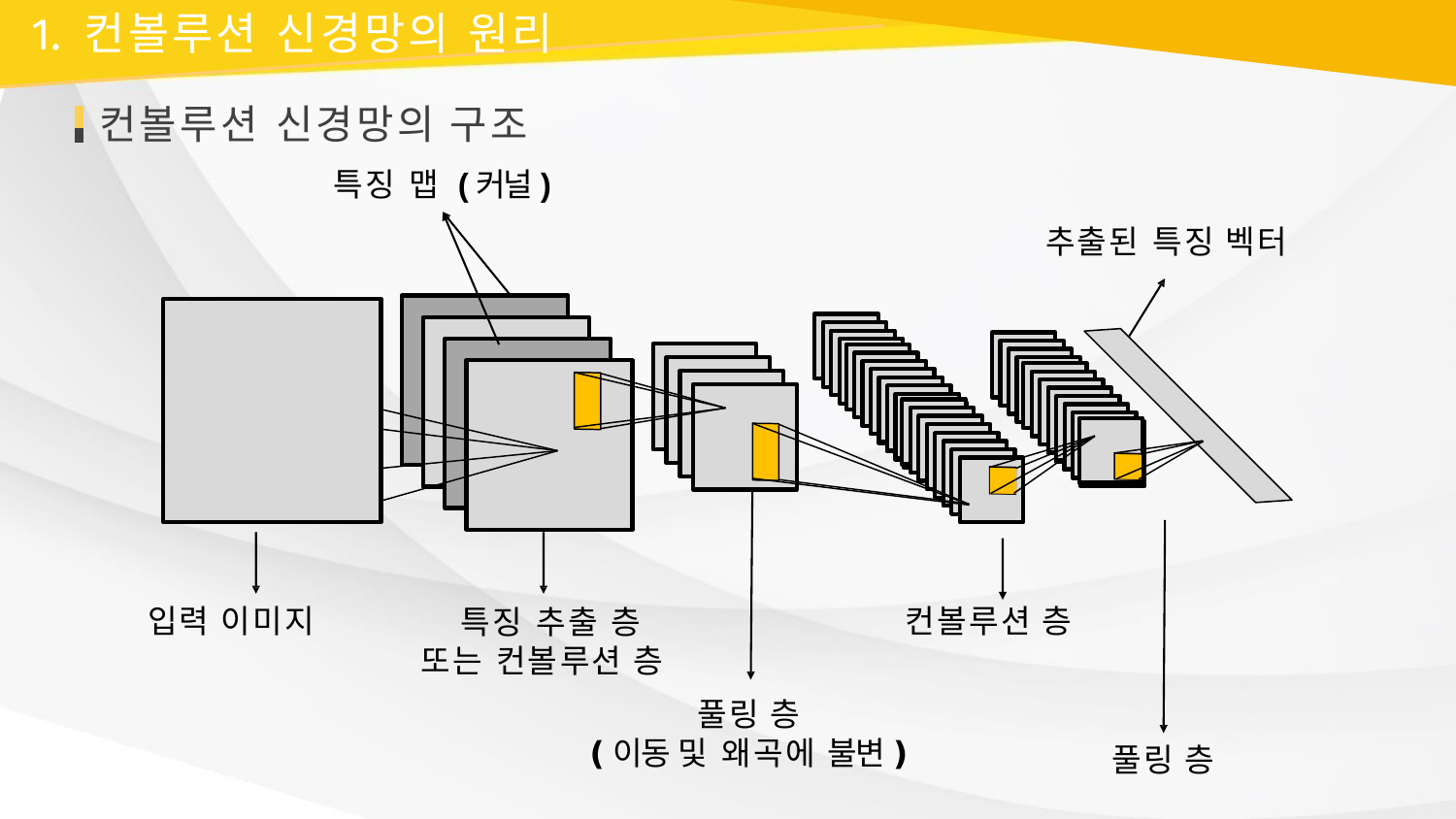

1. 컨볼루션 신경망의 원리
컨볼루션 신경망의 구조
특징 맵 (커널)

추출된 특징 벡터

컨볼루션 층
입력 이미지
특징 추출 층  또는 컨볼루션 층
풀링 층
(이동 및 왜곡에 불변)
풀링 층